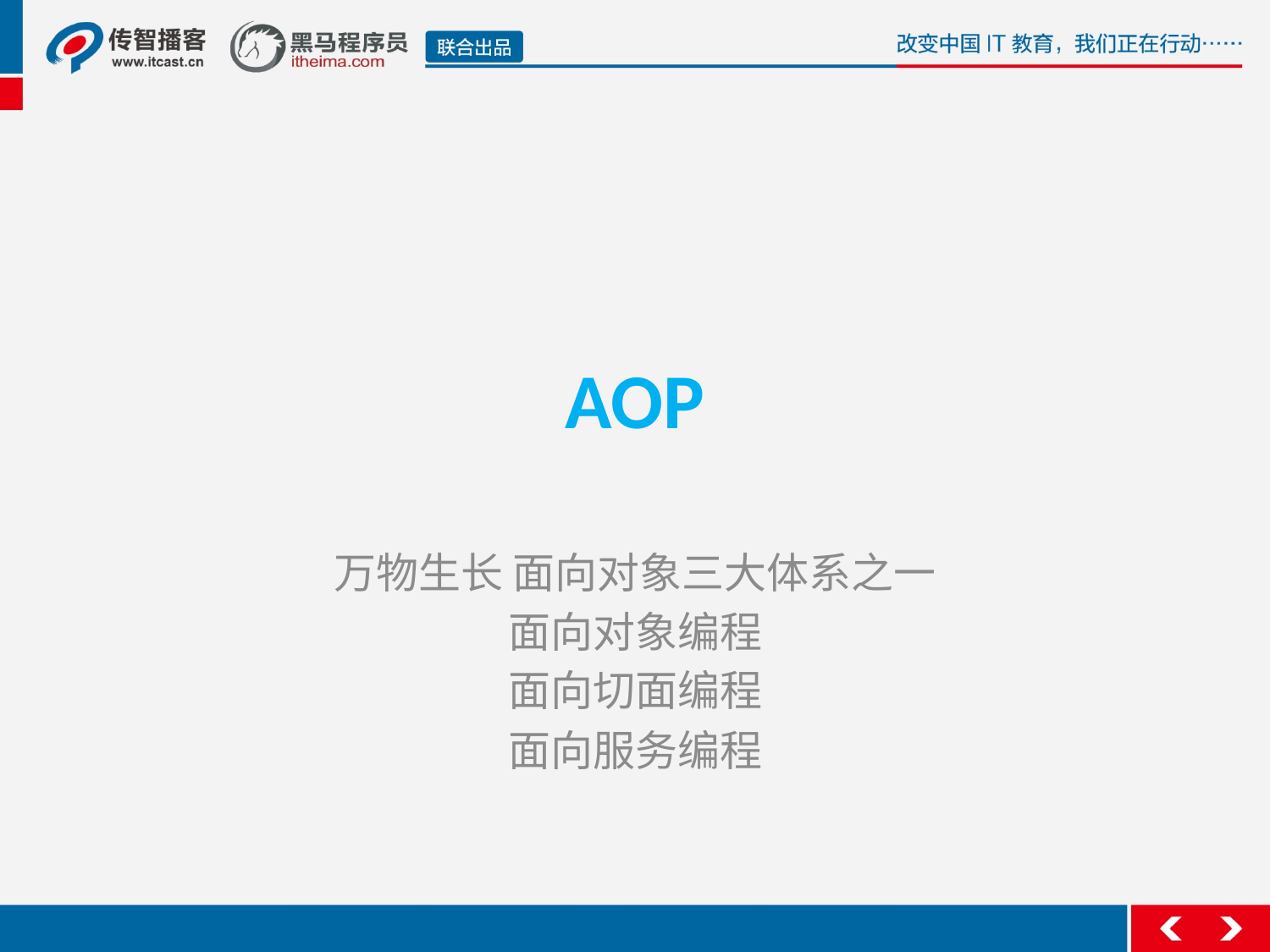

# AOP
万物生长 面向对象三大体系之一
面向对象编程
面向切面编程
面向服务编程